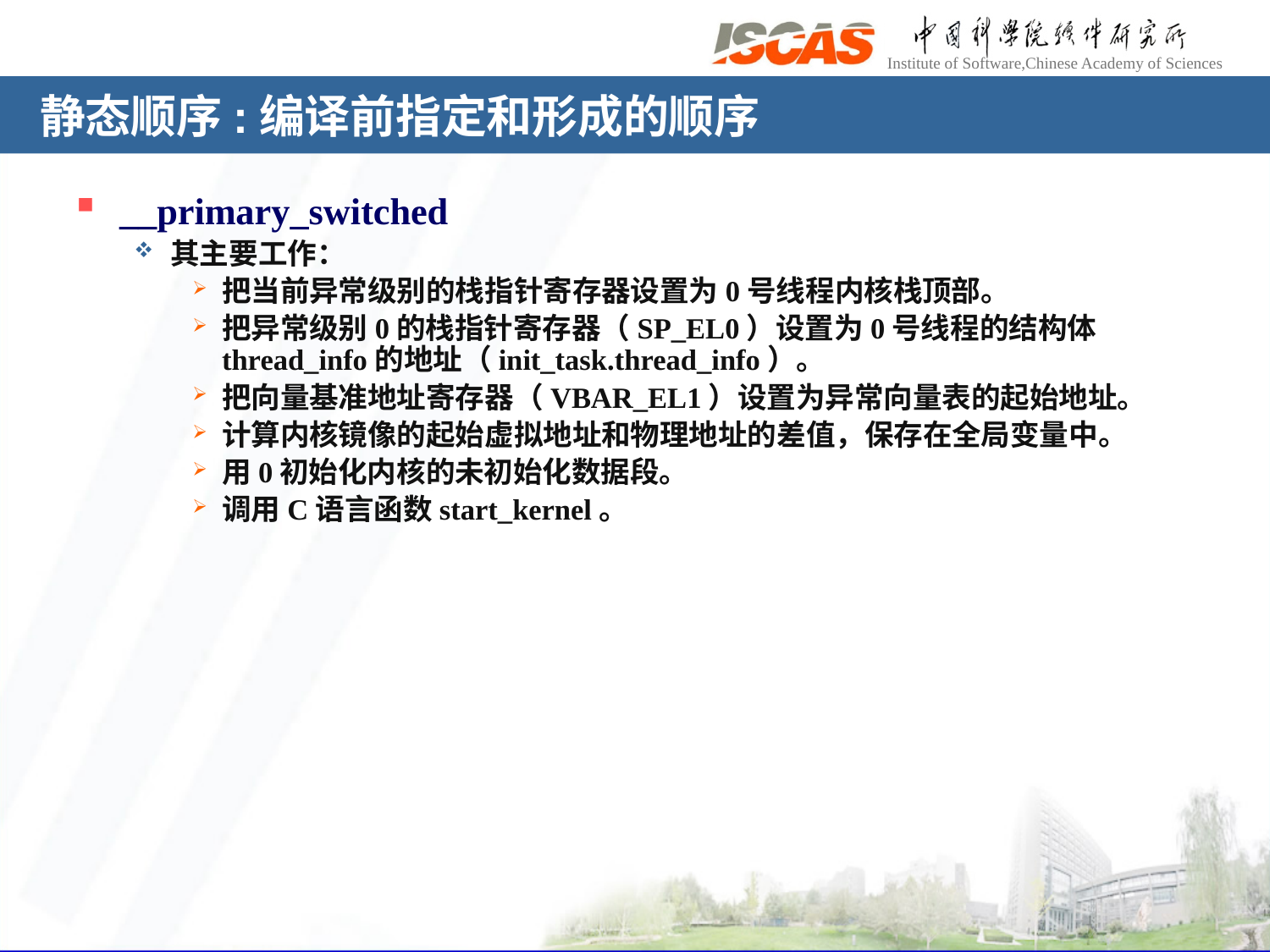

# 静态顺序:编译前指定和形成的顺序
__primary_switched
其主要工作：
把当前异常级别的栈指针寄存器设置为0号线程内核栈顶部。
把异常级别0的栈指针寄存器（SP_EL0）设置为0号线程的结构体thread_info的地址（init_task.thread_info）。
把向量基准地址寄存器（VBAR_EL1）设置为异常向量表的起始地址。
计算内核镜像的起始虚拟地址和物理地址的差值，保存在全局变量中。
用0初始化内核的未初始化数据段。
调用C语言函数start_kernel。